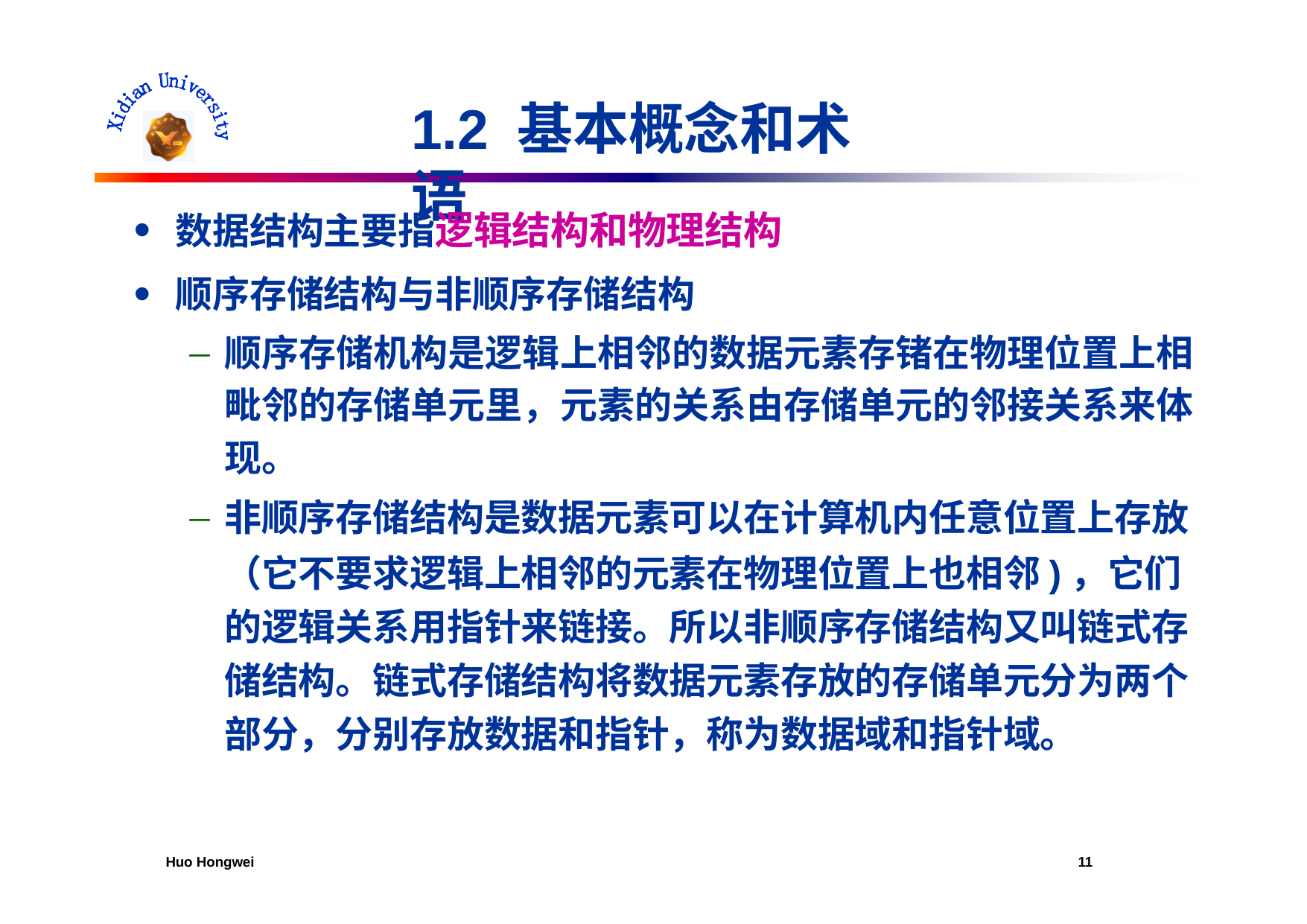

# 1.2 基本概念和术语
数据结构主要指逻辑结构和物理结构
顺序存储结构与非顺序存储结构
顺序存储机构是逻辑上相邻的数据元素存锗在物理位置上相 毗邻的存储单元里，元素的关系由存储单元的邻接关系来体 现。
非顺序存储结构是数据元素可以在计算机内任意位置上存放
（它不要求逻辑上相邻的元素在物理位置上也相邻)，它们 的逻辑关系用指针来链接。所以非顺序存储结构又叫链式存 储结构。链式存储结构将数据元素存放的存储单元分为两个 部分，分别存放数据和指针，称为数据域和指针域。
Huo Hongwei
11